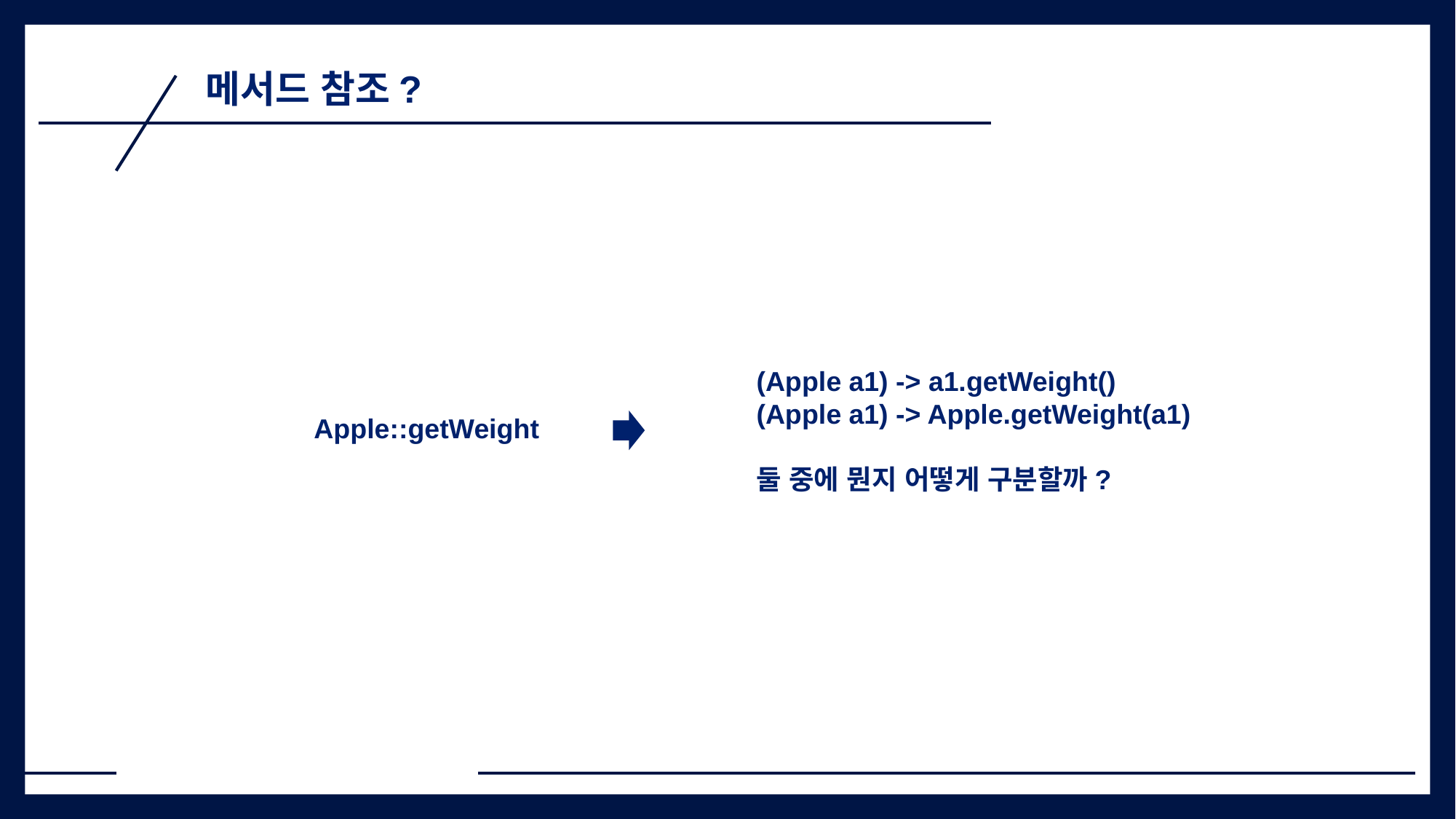

1
메서드 참조?
(Apple a1) -> a1.getWeight()
(Apple a1) -> Apple.getWeight(a1)

둘 중에 뭔지 어떻게 구분할까?
Apple::getWeight